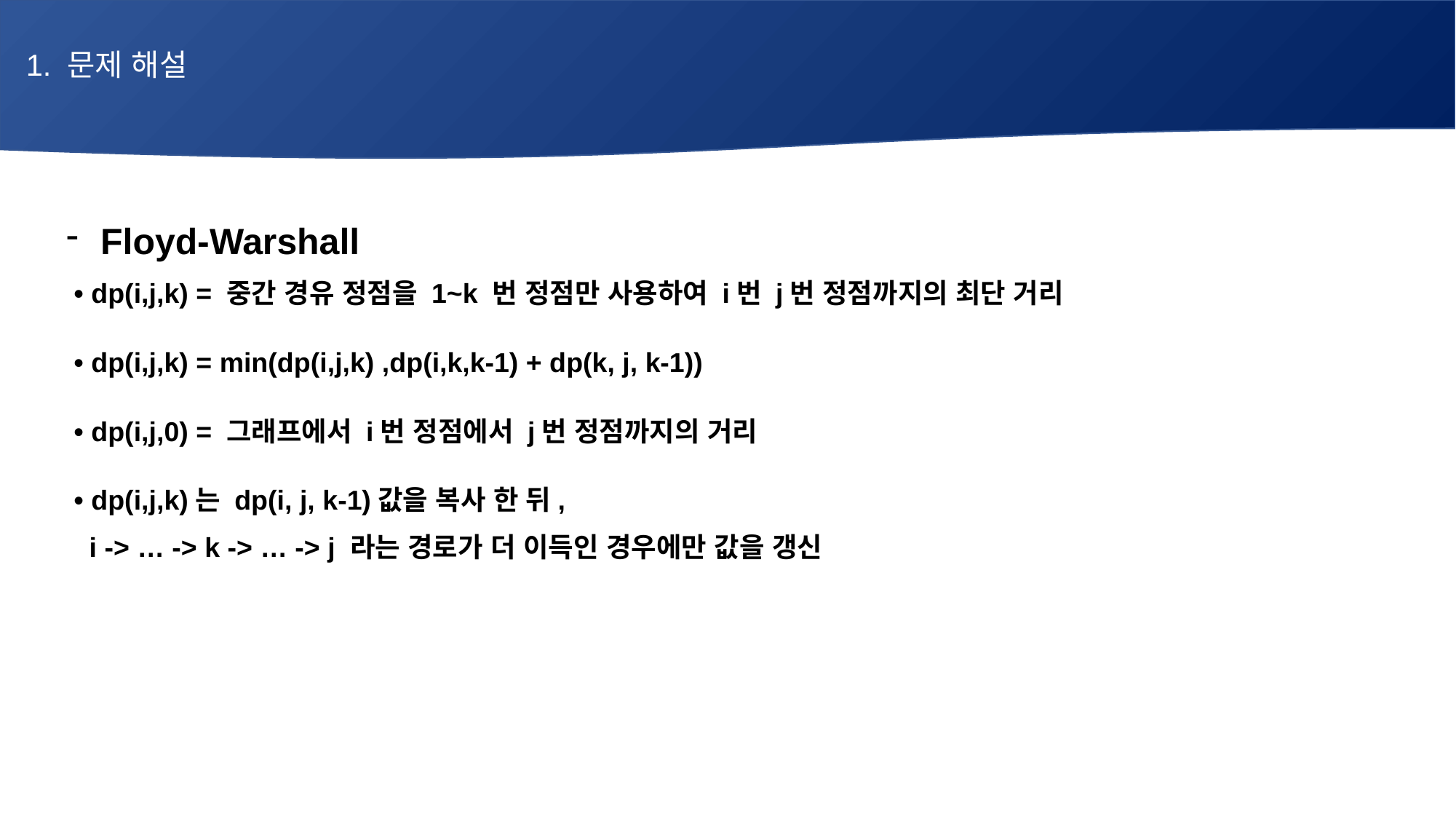

1. 문제 해설
# 매주 1 과제 LV2
Floyd-Warshall
 • dp(i,j,k) = 중간 경유 정점을 1~k 번 정점만 사용하여 i번 j번 정점까지의 최단 거리

 • dp(i,j,k) = min(dp(i,j,k) ,dp(i,k,k-1) + dp(k, j, k-1))

 • dp(i,j,0) = 그래프에서 i번 정점에서 j번 정점까지의 거리

 • dp(i,j,k)는 dp(i, j, k-1)값을 복사 한 뒤,
   i -> … -> k -> … -> j 라는 경로가 더 이득인 경우에만 값을 갱신